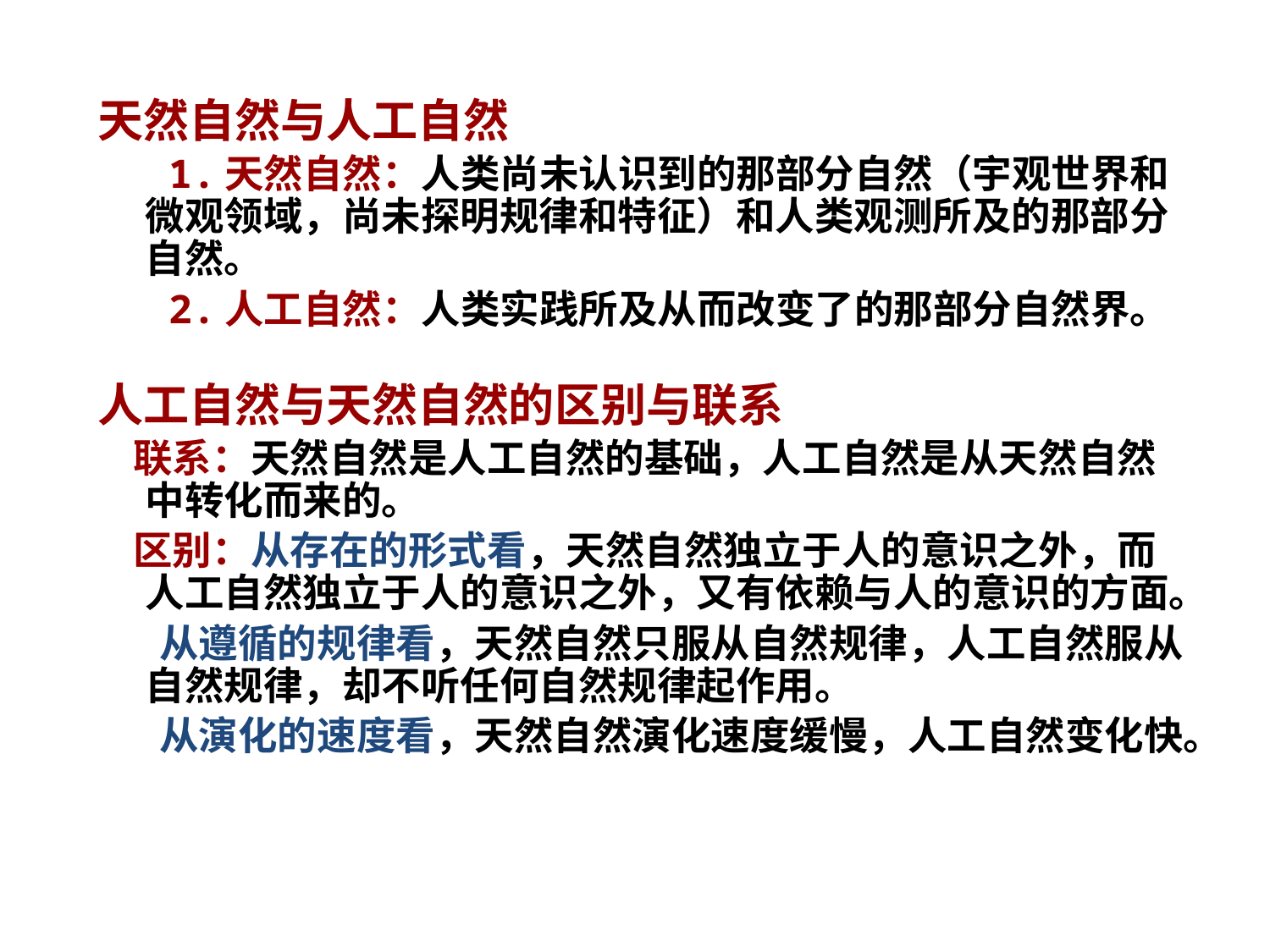

天然自然与人工自然
   1.天然自然：人类尚未认识到的那部分自然（宇观世界和微观领域，尚未探明规律和特征）和人类观测所及的那部分自然。
   2.人工自然：人类实践所及从而改变了的那部分自然界。

人工自然与天然自然的区别与联系
   联系：天然自然是人工自然的基础，人工自然是从天然自然中转化而来的。
   区别：从存在的形式看，天然自然独立于人的意识之外，而人工自然独立于人的意识之外，又有依赖与人的意识的方面。
      从遵循的规律看，天然自然只服从自然规律，人工自然服从自然规律，却不听任何自然规律起作用。
      从演化的速度看，天然自然演化速度缓慢，人工自然变化快。